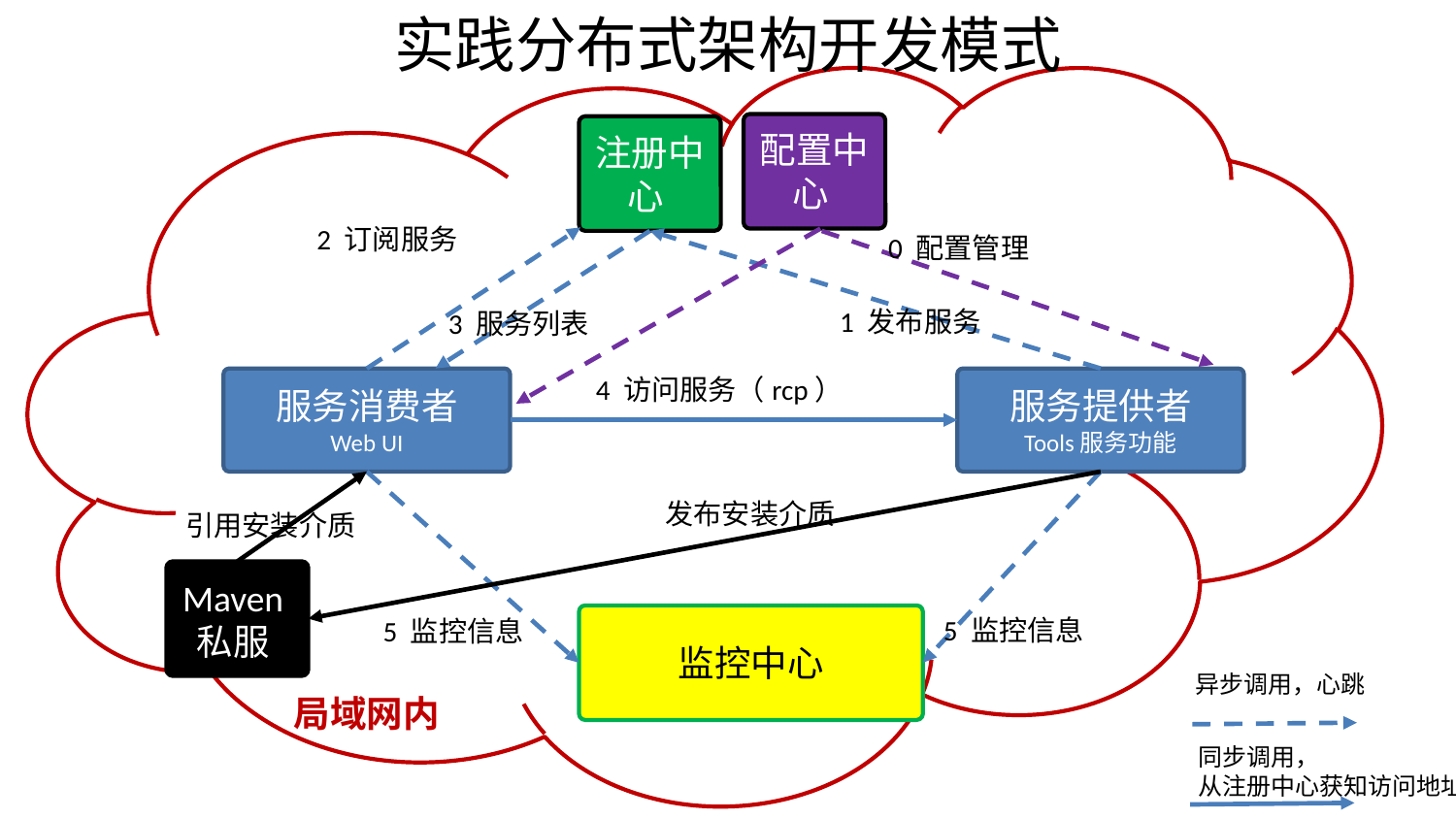

实践分布式架构开发模式

配置中心
注册中心
2 订阅服务
0 配置管理
1 发布服务
3 服务列表
4 访问服务（rcp）
服务消费者
Web UI
服务提供者
Tools服务功能
发布安装介质
引用安装介质
Maven私服
5 监控信息
监控中心
5 监控信息
异步调用，心跳
局域网内
同步调用，
从注册中心获知访问地址